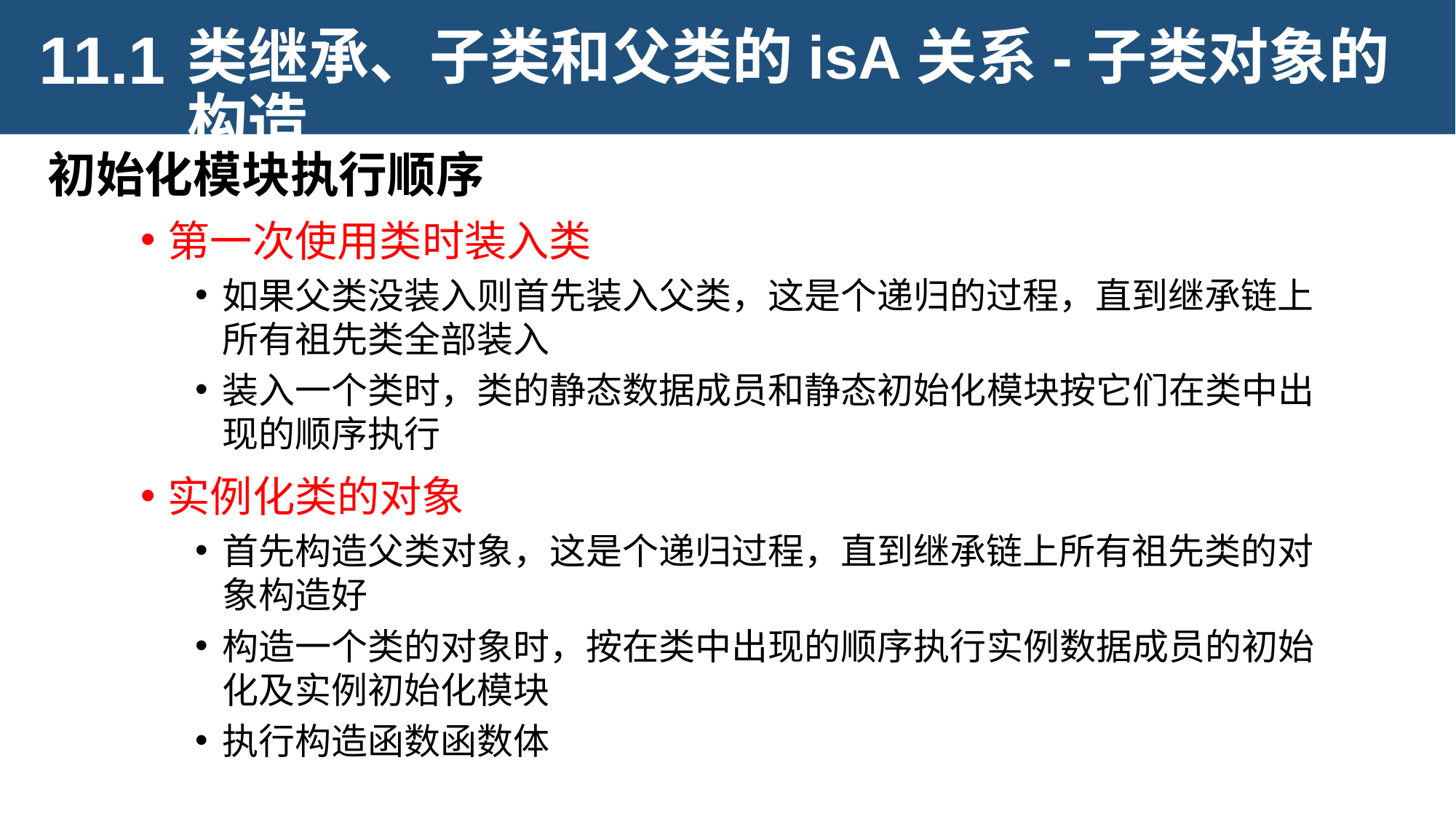

类继承、子类和父类的isA关系-子类对象的构造
11.1
初始化模块执行顺序
第一次使用类时装入类
如果父类没装入则首先装入父类，这是个递归的过程，直到继承链上所有祖先类全部装入
装入一个类时，类的静态数据成员和静态初始化模块按它们在类中出现的顺序执行
实例化类的对象
首先构造父类对象，这是个递归过程，直到继承链上所有祖先类的对象构造好
构造一个类的对象时，按在类中出现的顺序执行实例数据成员的初始化及实例初始化模块
执行构造函数函数体